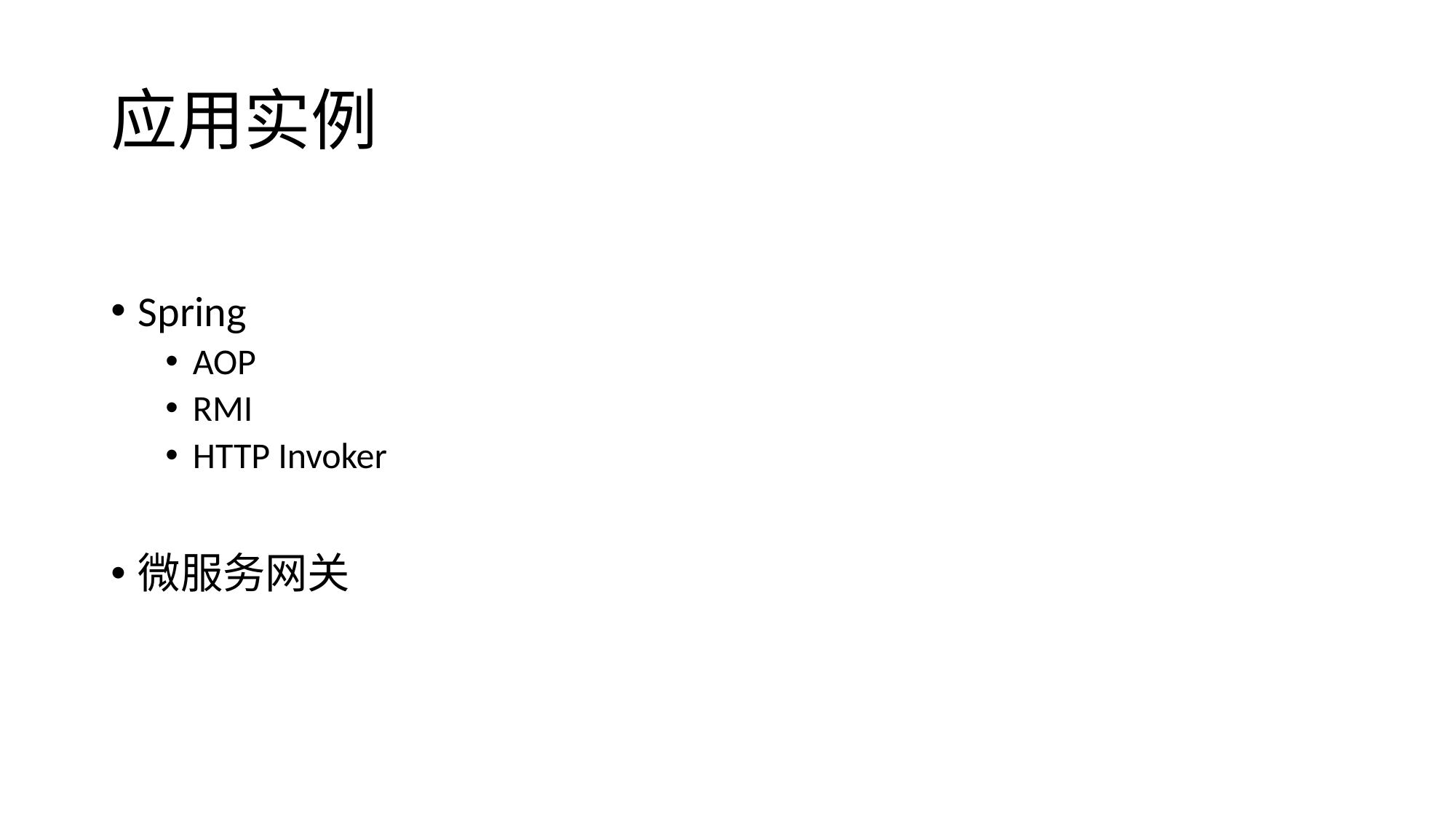

# 应用实例

Spring
AOP
RMI
HTTP Invoker

微服务网关